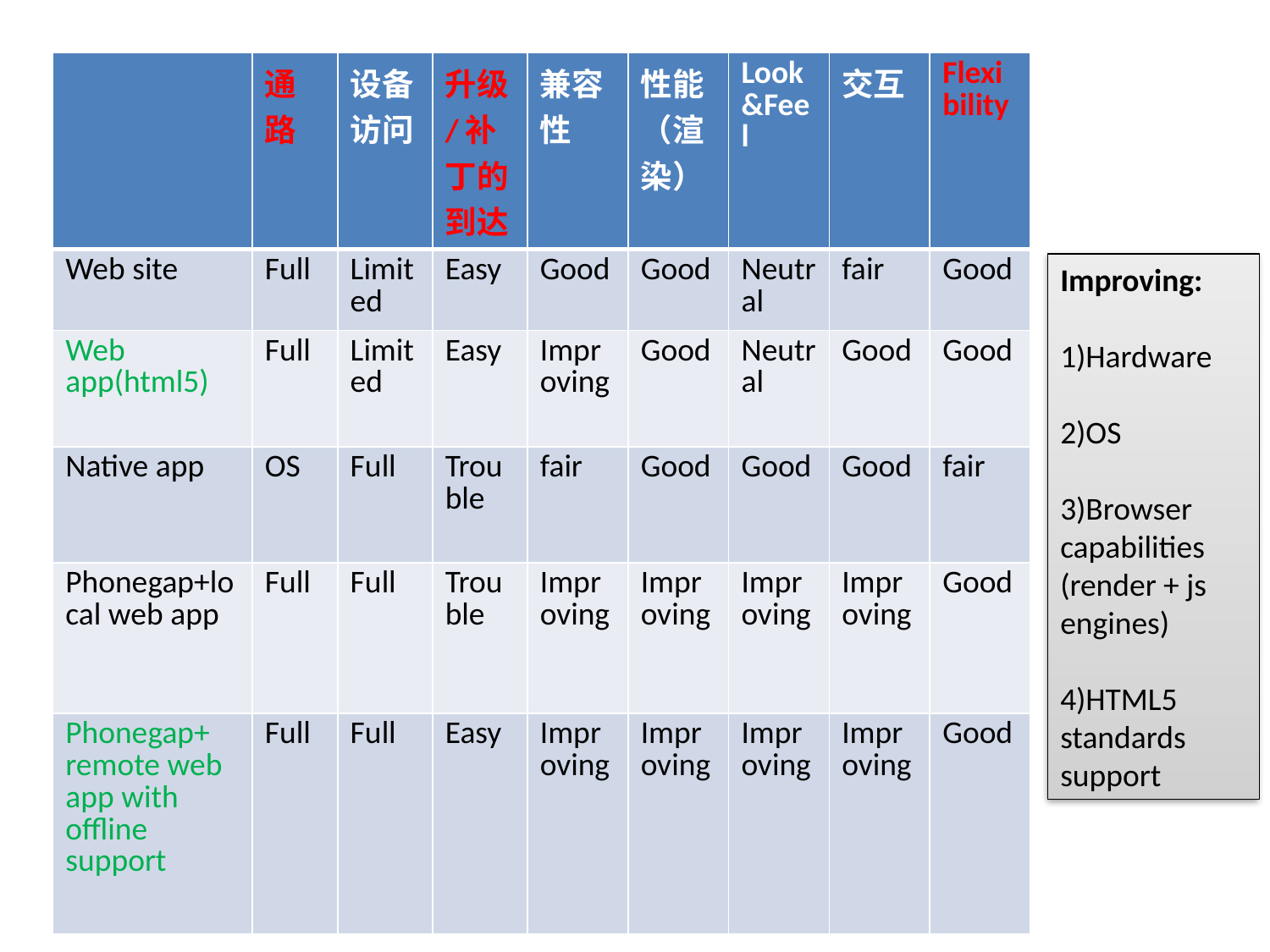

|  | 通路 | 设备访问 | 升级/补丁的到达 | 兼容性 | 性能（渲染） | Look&Feel | 交互 | Flexibility |
| --- | --- | --- | --- | --- | --- | --- | --- | --- |
| Web site | Full | Limited | Easy | Good | Good | Neutral | fair | Good |
| Web app(html5) | Full | Limited | Easy | Improving | Good | Neutral | Good | Good |
| Native app | OS | Full | Trouble | fair | Good | Good | Good | fair |
| Phonegap+local web app | Full | Full | Trouble | Improving | Improving | Improving | Improving | Good |
| Phonegap+ remote web app with offline support | Full | Full | Easy | Improving | Improving | Improving | Improving | Good |
Improving:

1)Hardware

2)OS

3)Browser capabilities
(render + js engines)

4)HTML5 standards support